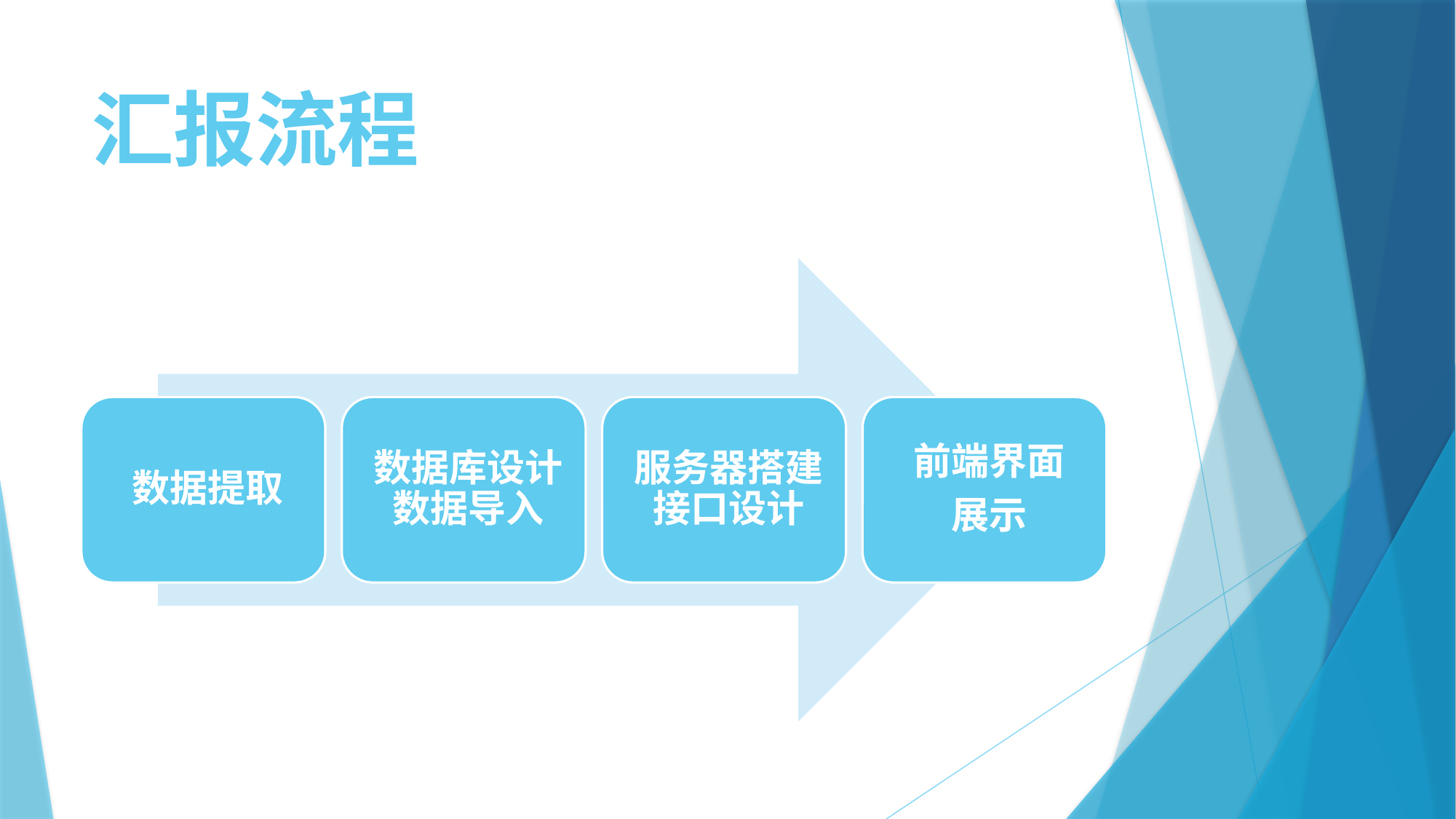

# 汇报流程
数据提取
数据库设计数据导入
服务器搭建接口设计
前端界面
展示